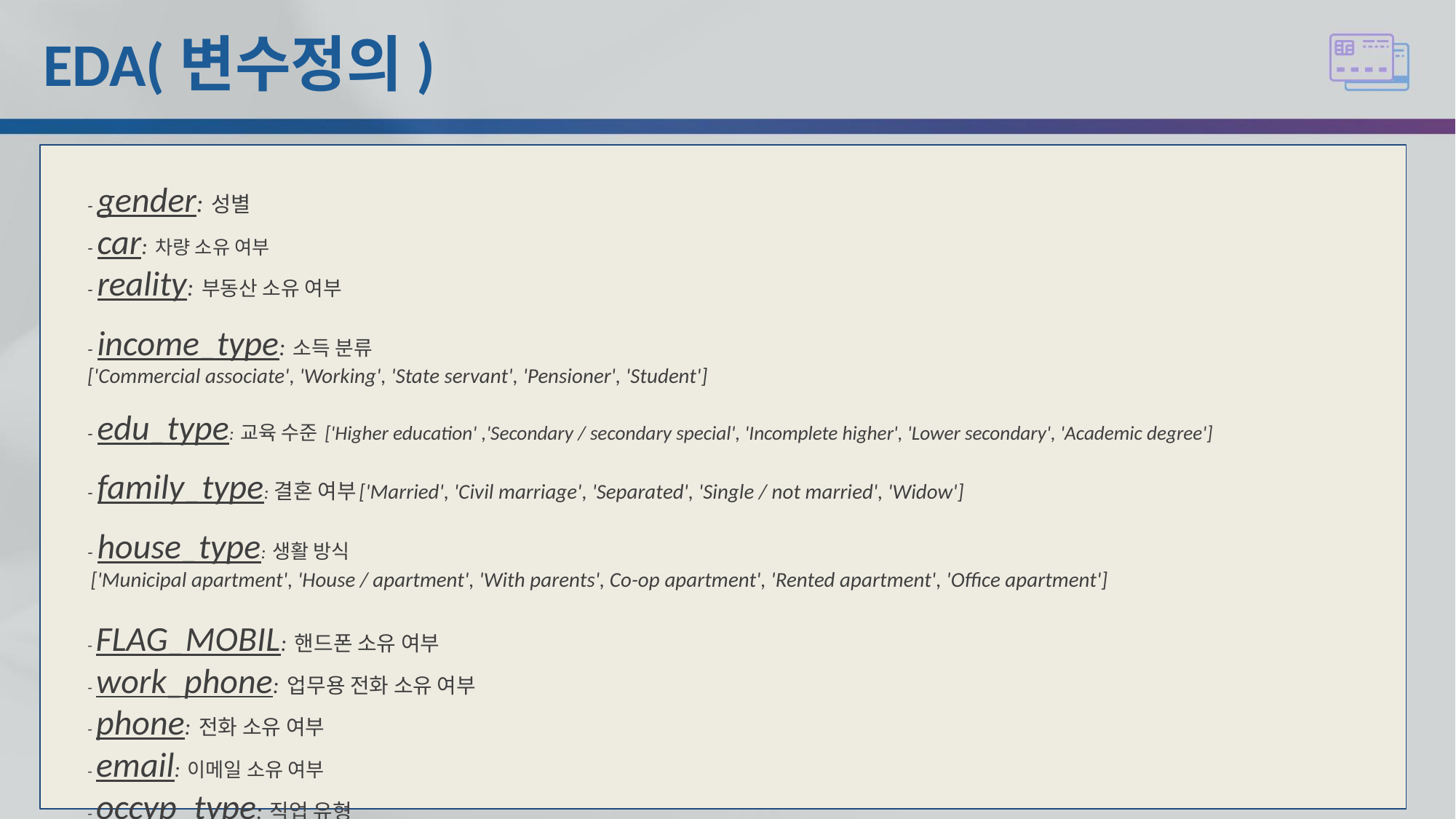

# EDA(변수정의)

- gender: 성별
- car: 차량 소유 여부
- reality: 부동산 소유 여부

- income_type: 소득 분류
['Commercial associate', 'Working', 'State servant', 'Pensioner', 'Student']

- edu_type: 교육 수준 ['Higher education' ,'Secondary / secondary special', 'Incomplete higher', 'Lower secondary', 'Academic degree']

- family_type: 결혼 여부['Married', 'Civil marriage', 'Separated', 'Single / not married', 'Widow']

- house_type: 생활 방식
 ['Municipal apartment', 'House / apartment', 'With parents', Co-op apartment', 'Rented apartment', 'Office apartment']

- FLAG_MOBIL: 핸드폰 소유 여부
- work_phone: 업무용 전화 소유 여부
- phone: 전화 소유 여부
- email: 이메일 소유 여부
- occyp_type: 직업 유형